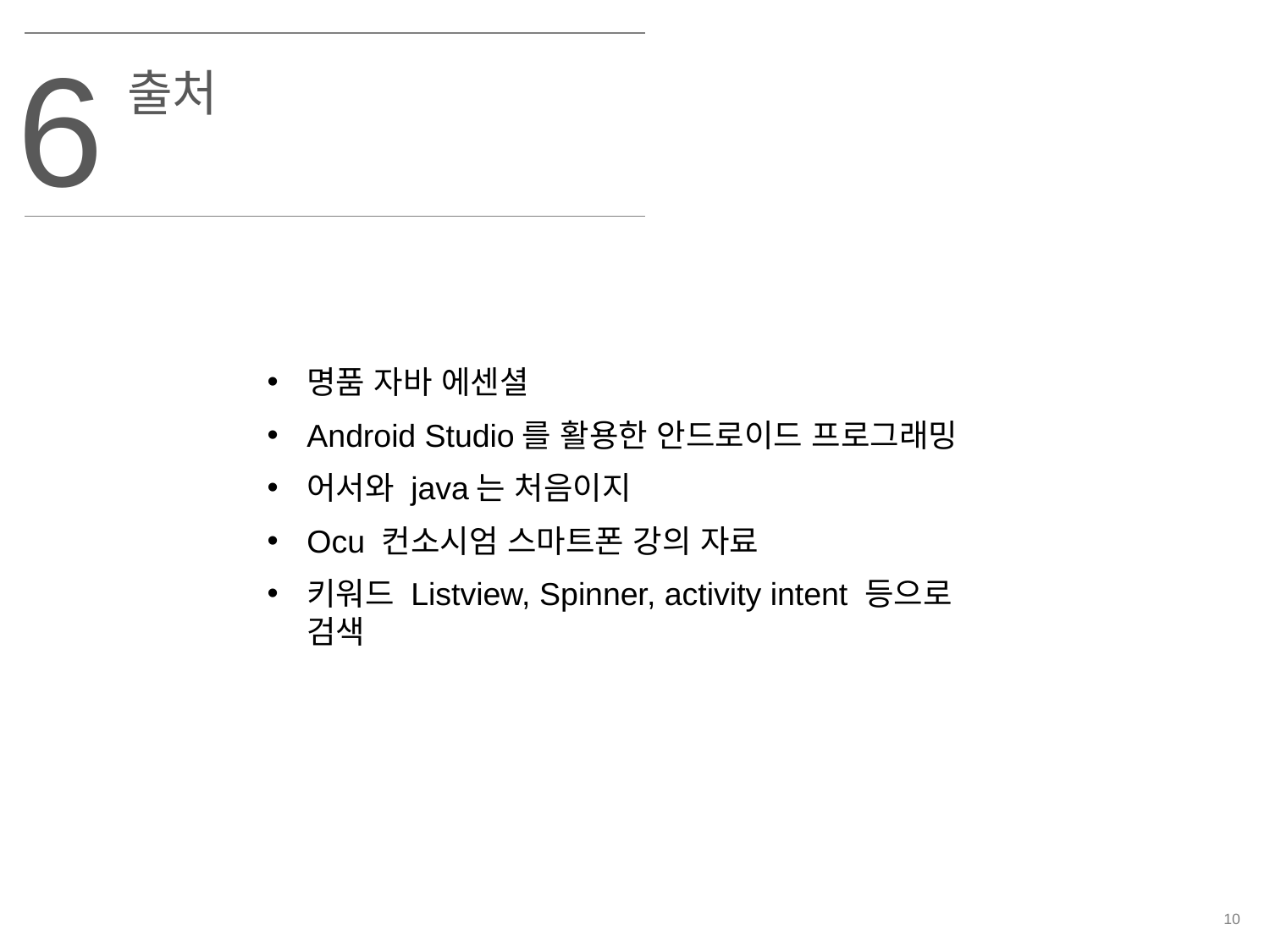

6
출처
명품 자바 에센셜

Android Studio를 활용한 안드로이드 프로그래밍

어서와 java는 처음이지

Ocu 컨소시엄 스마트폰 강의 자료

키워드 Listview, Spinner, activity intent 등으로 검색